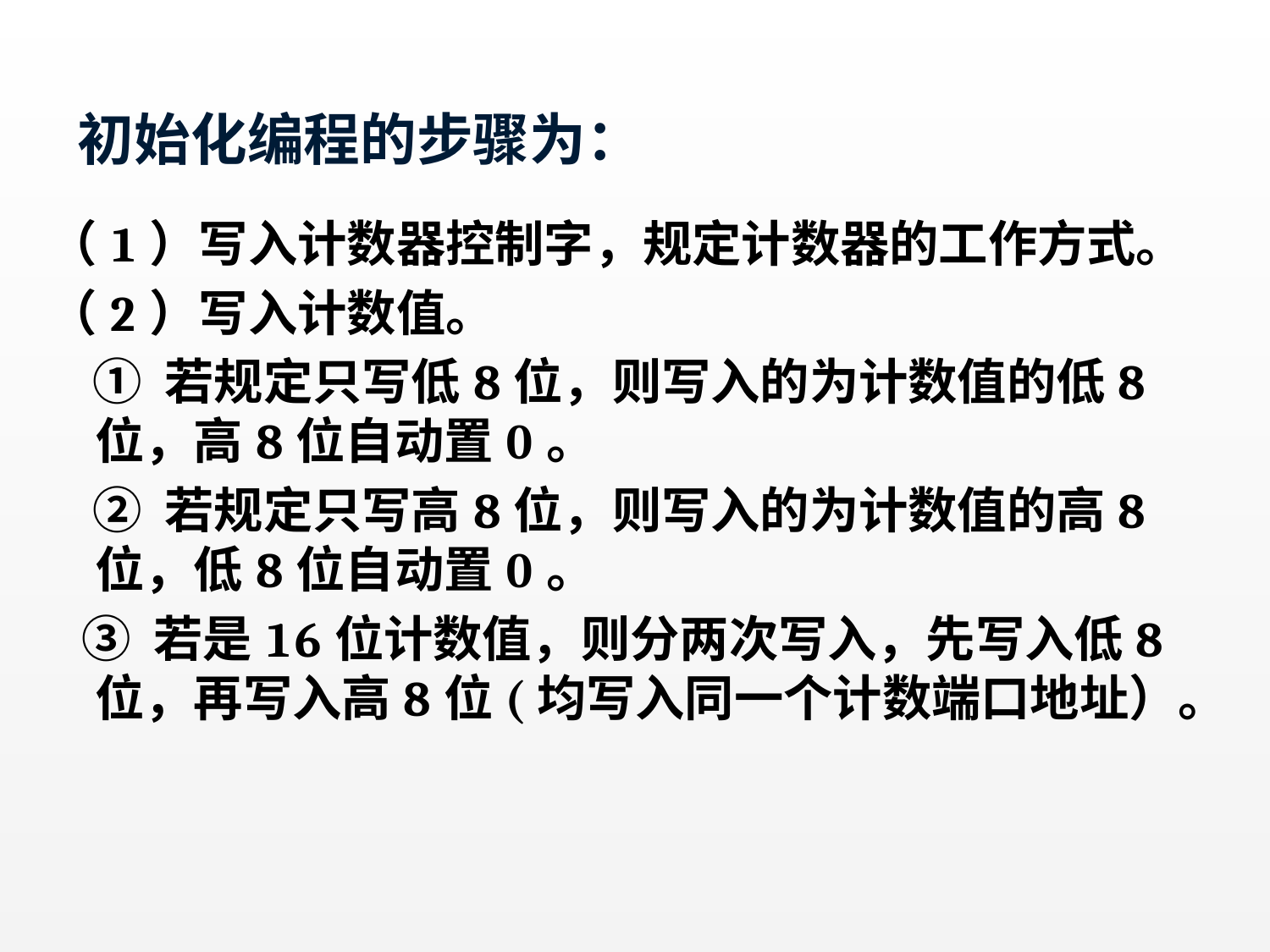

# 初始化编程的步骤为：
（1）写入计数器控制字，规定计数器的工作方式。
（2）写入计数值。
    ① 若规定只写低8位，则写入的为计数值的低8位，高8位自动置0。
    ② 若规定只写高8位，则写入的为计数值的高8位，低8位自动置0。
   ③ 若是16位计数值，则分两次写入，先写入低8位，再写入高8位(均写入同一个计数端口地址）。